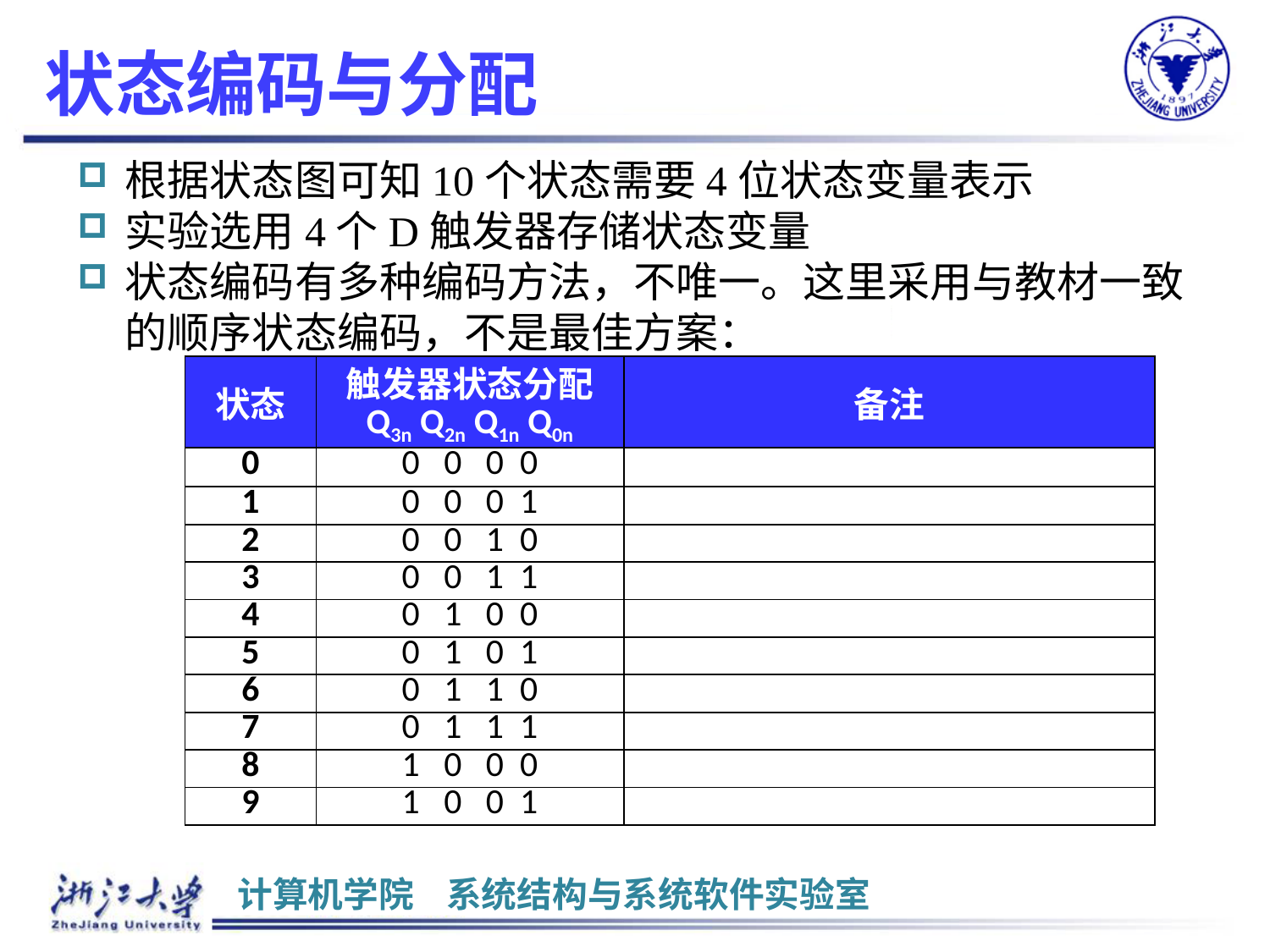

# 状态编码与分配
根据状态图可知10个状态需要4位状态变量表示
实验选用4个D触发器存储状态变量
状态编码有多种编码方法，不唯一。这里采用与教材一致的顺序状态编码，不是最佳方案：
| 状态 | 触发器状态分配 Q3n Q2n Q1n Q0n | 备注 |
| --- | --- | --- |
| 0 | 0 0 0 0 |  |
| 1 | 0 0 0 1 |  |
| 2 | 0 0 1 0 |  |
| 3 | 0 0 1 1 |  |
| 4 | 0 1 0 0 |  |
| 5 | 0 1 0 1 |  |
| 6 | 0 1 1 0 |  |
| 7 | 0 1 1 1 |  |
| 8 | 1 0 0 0 |  |
| 9 | 1 0 0 1 |  |